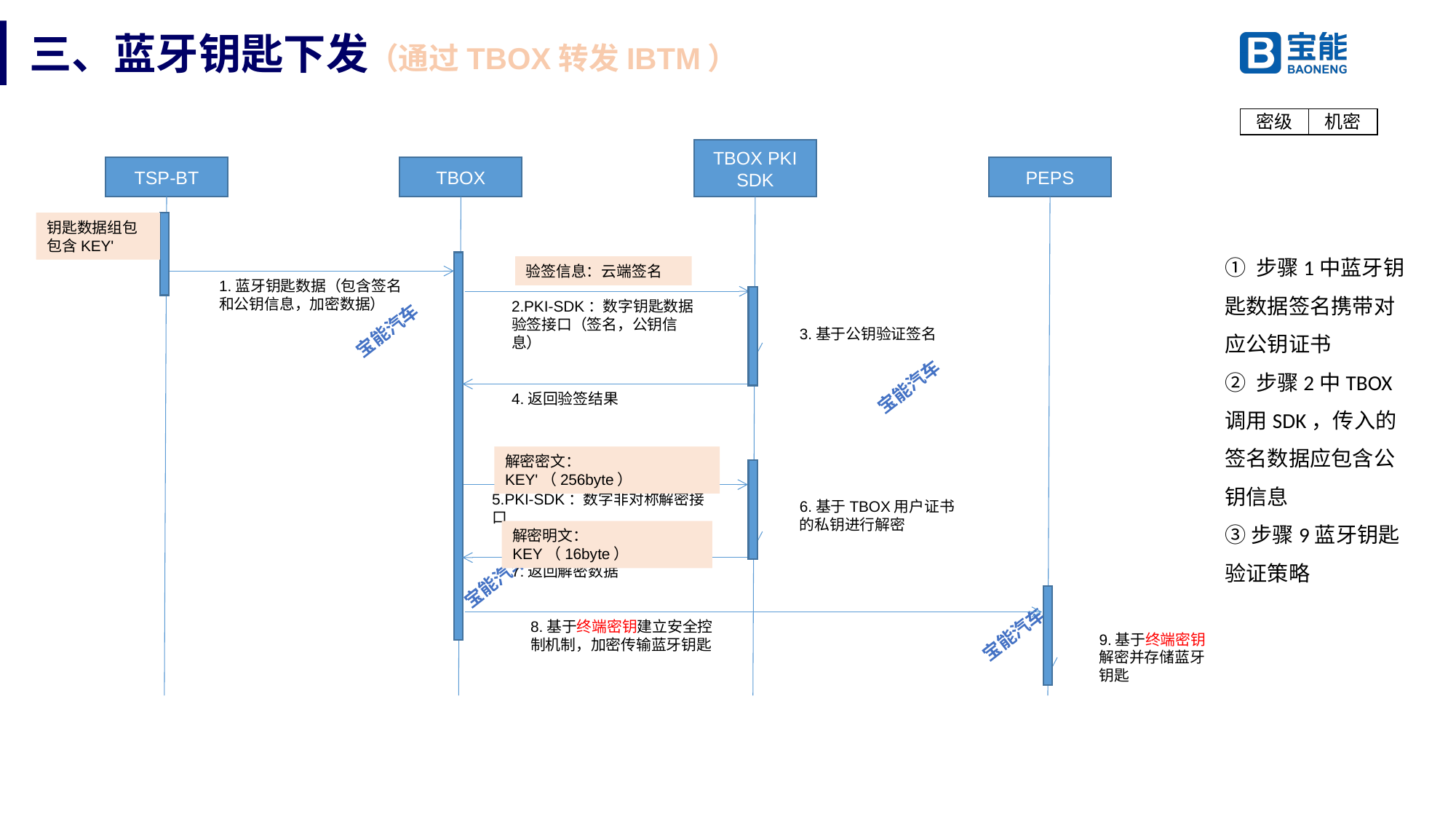

# 三、蓝牙钥匙下发（通过TBOX转发IBTM）
TBOX PKI SDK
TSP-BT
TBOX
PEPS
钥匙数据组包
包含KEY'

① 步骤1中蓝牙钥匙数据签名携带对应公钥证书
② 步骤2中TBOX调用SDK，传入的签名数据应包含公钥信息
③步骤9蓝牙钥匙验证策略

验签信息：云端签名
1.蓝牙钥匙数据（包含签名和公钥信息，加密数据）

2.PKI-SDK：数字钥匙数据验签接口（签名，公钥信息）
3.基于公钥验证签名
4.返回验签结果
解密密文：KEY'（256byte）

5.PKI-SDK：数字非对称解密接口
6.基于TBOX用户证书
的私钥进行解密
解密明文：KEY（16byte）
7.返回解密数据

8.基于终端密钥建立安全控制机制，加密传输蓝牙钥匙
9.基于终端密钥解密并存储蓝牙钥匙
13